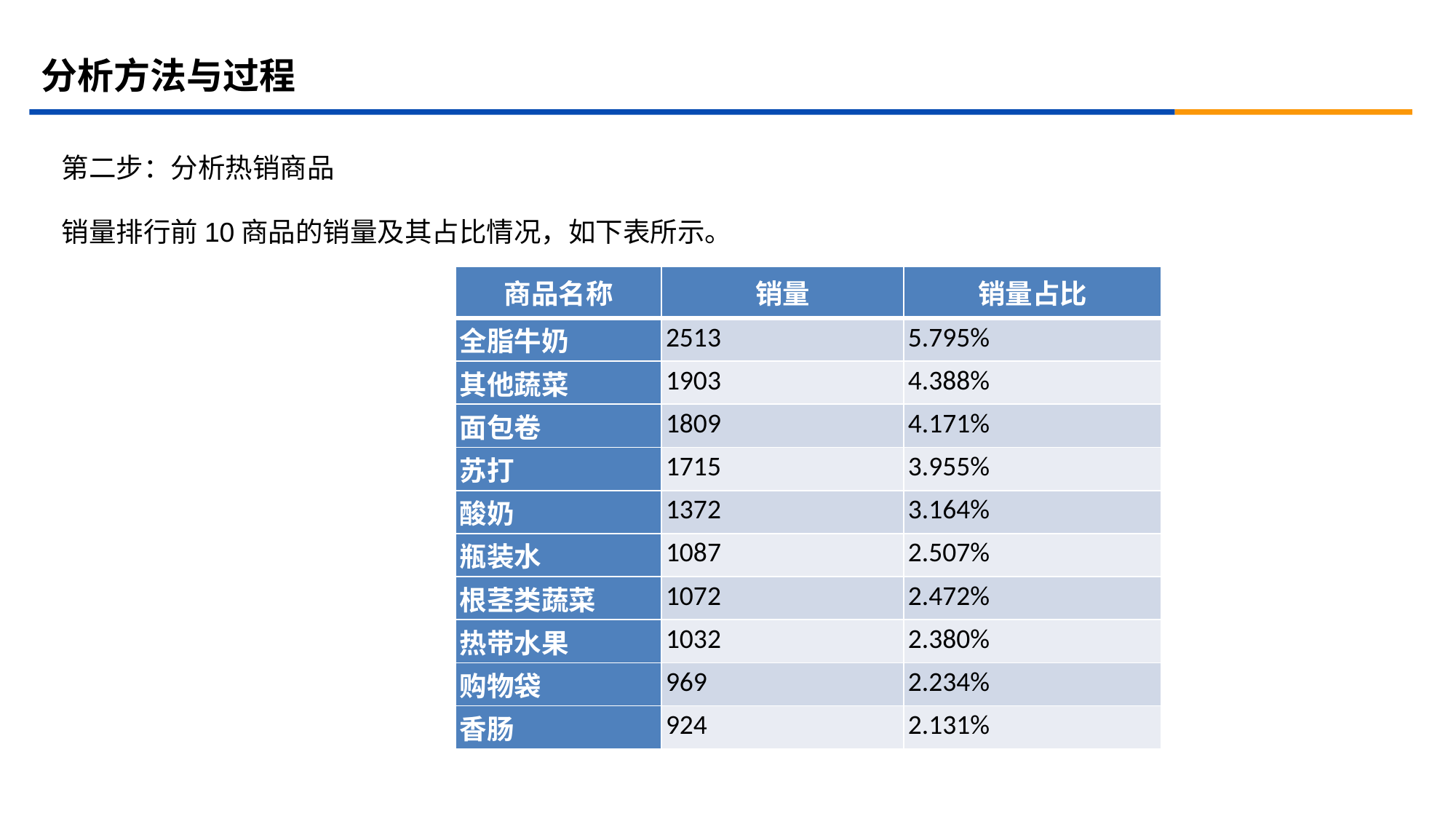

# 分析方法与过程
第二步：分析热销商品
销量排行前10商品的销量及其占比情况，如下表所示。
| 商品名称 | 销量 | 销量占比 |
| --- | --- | --- |
| 全脂牛奶 | 2513 | 5.795% |
| 其他蔬菜 | 1903 | 4.388% |
| 面包卷 | 1809 | 4.171% |
| 苏打 | 1715 | 3.955% |
| 酸奶 | 1372 | 3.164% |
| 瓶装水 | 1087 | 2.507% |
| 根茎类蔬菜 | 1072 | 2.472% |
| 热带水果 | 1032 | 2.380% |
| 购物袋 | 969 | 2.234% |
| 香肠 | 924 | 2.131% |